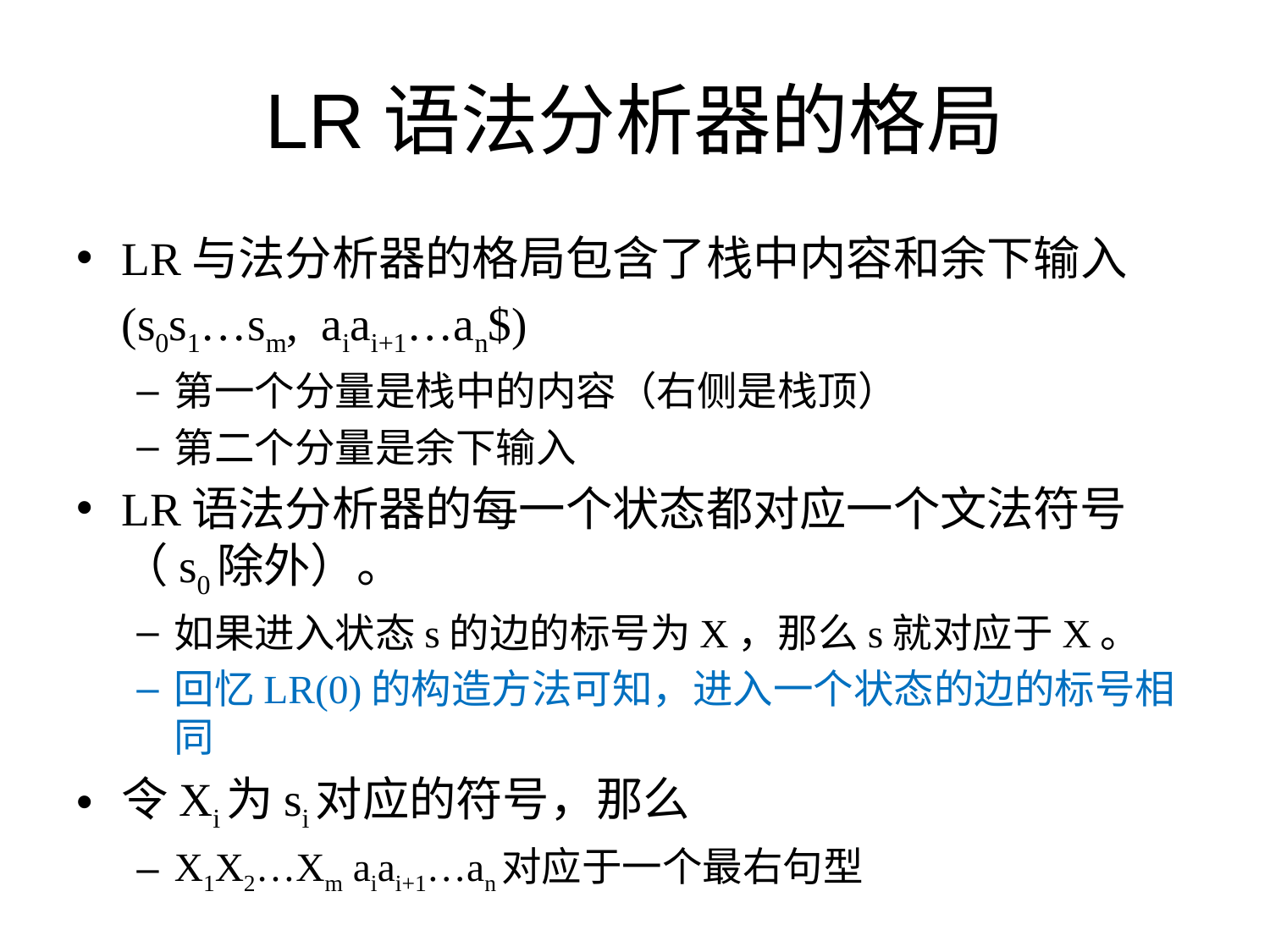

# LR语法分析器的格局
LR与法分析器的格局包含了栈中内容和余下输入
		(s0s1…sm,  aiai+1…an$)
第一个分量是栈中的内容（右侧是栈顶）
第二个分量是余下输入
LR语法分析器的每一个状态都对应一个文法符号（s0除外）。
如果进入状态s的边的标号为X，那么s就对应于X。
回忆LR(0)的构造方法可知，进入一个状态的边的标号相同
令Xi为si对应的符号，那么
X1X2…Xm aiai+1…an对应于一个最右句型